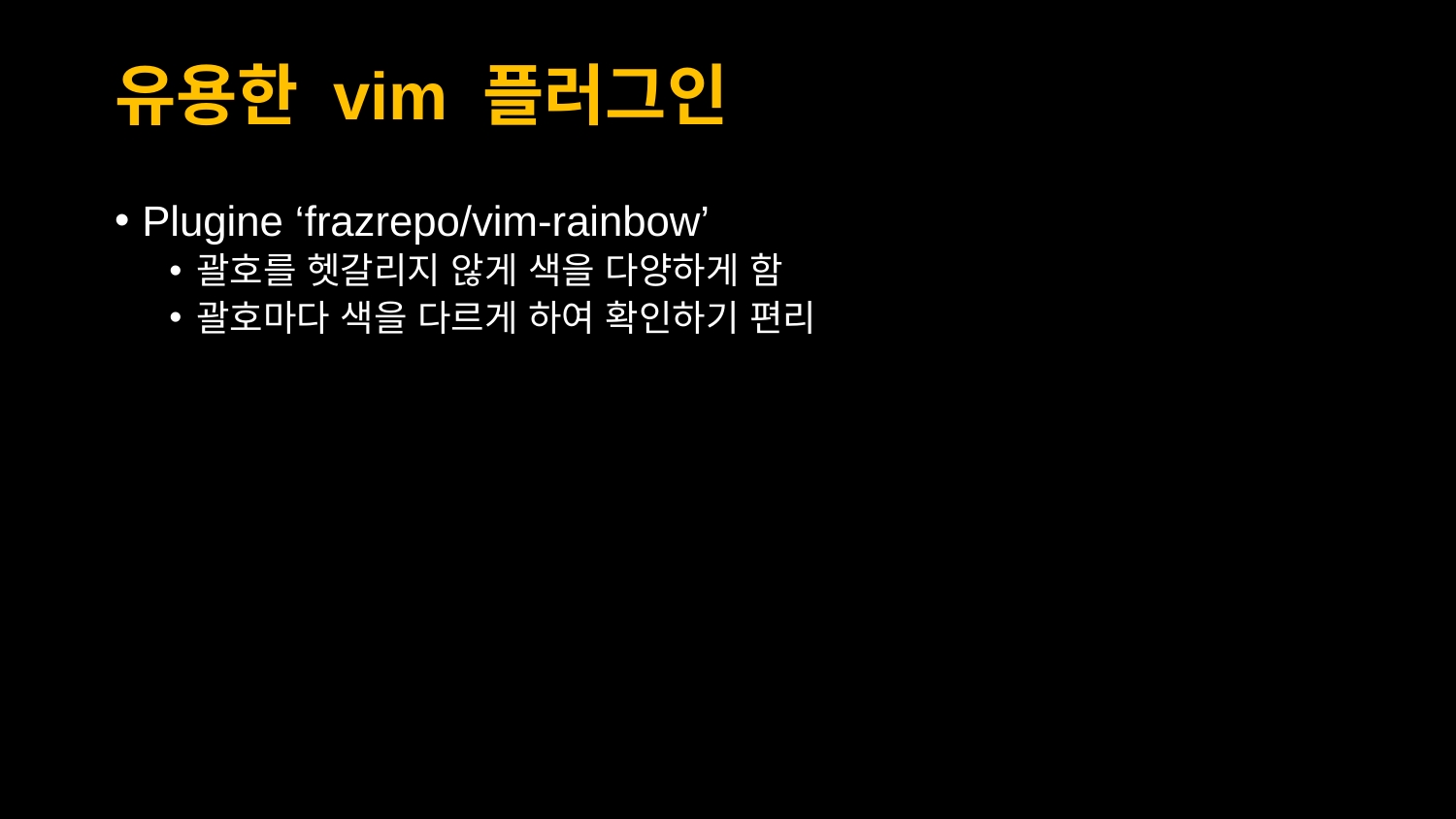

# 유용한 vim 플러그인
Plugine ‘frazrepo/vim-rainbow’
괄호를 헷갈리지 않게 색을 다양하게 함
괄호마다 색을 다르게 하여 확인하기 편리